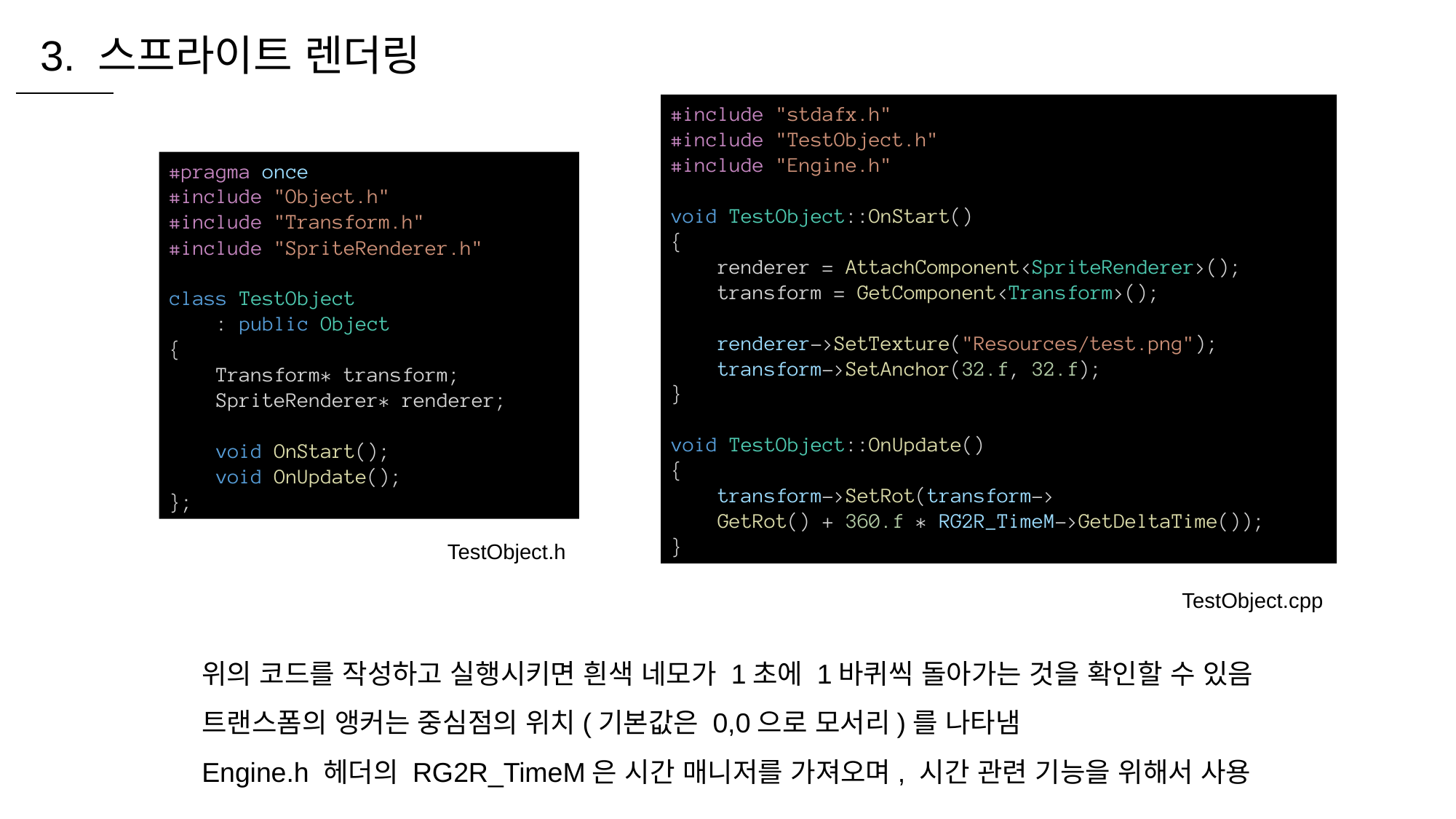

3. 스프라이트 렌더링
#include "stdafx.h"
#include "TestObject.h"
#include "Engine.h"
void TestObject::OnStart()
{
    renderer = AttachComponent<SpriteRenderer>();
    transform = GetComponent<Transform>();
    renderer->SetTexture("Resources/test.png");
    transform->SetAnchor(32.f, 32.f);
}
void TestObject::OnUpdate()
{
    transform->SetRot(transform->
    GetRot() + 360.f * RG2R_TimeM->GetDeltaTime());
}
#pragma once
#include "Object.h"
#include "Transform.h"
#include "SpriteRenderer.h"
class TestObject
    : public Object
{
    Transform* transform;
    SpriteRenderer* renderer;
    void OnStart();
    void OnUpdate();
};
TestObject.h
TestObject.cpp
위의 코드를 작성하고 실행시키면 흰색 네모가 1초에 1바퀴씩 돌아가는 것을 확인할 수 있음
트랜스폼의 앵커는 중심점의 위치(기본값은 0,0으로 모서리)를 나타냄
Engine.h 헤더의 RG2R_TimeM은 시간 매니저를 가져오며, 시간 관련 기능을 위해서 사용